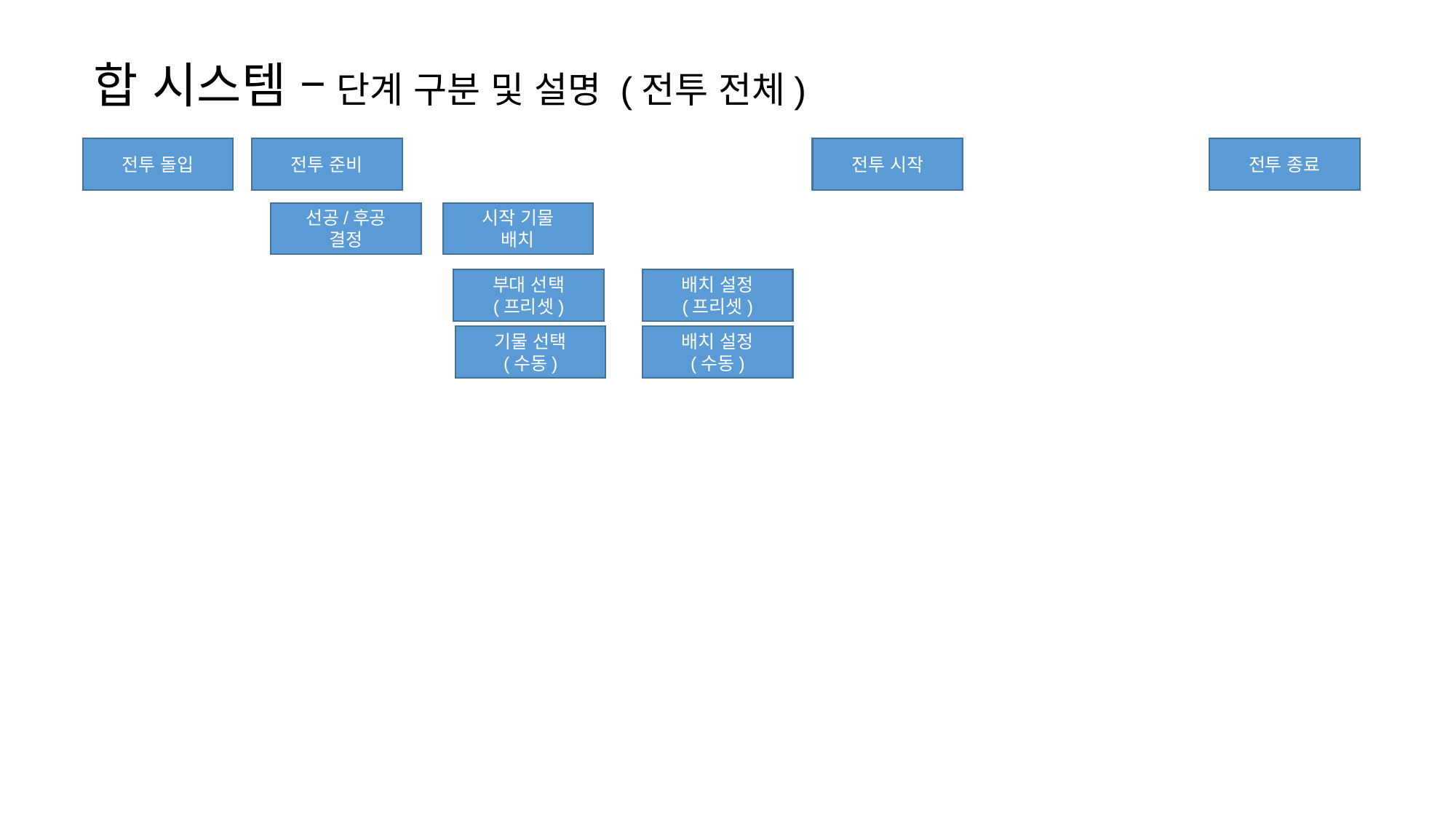

합 시스템 – 단계 구분 및 설명 (전투 전체)
전투 돌입
전투 준비
전투 시작
전투 종료
선공/후공
결정
시작 기물
배치
부대 선택
(프리셋)
배치 설정
(프리셋)
기물 선택
(수동)
배치 설정
(수동)